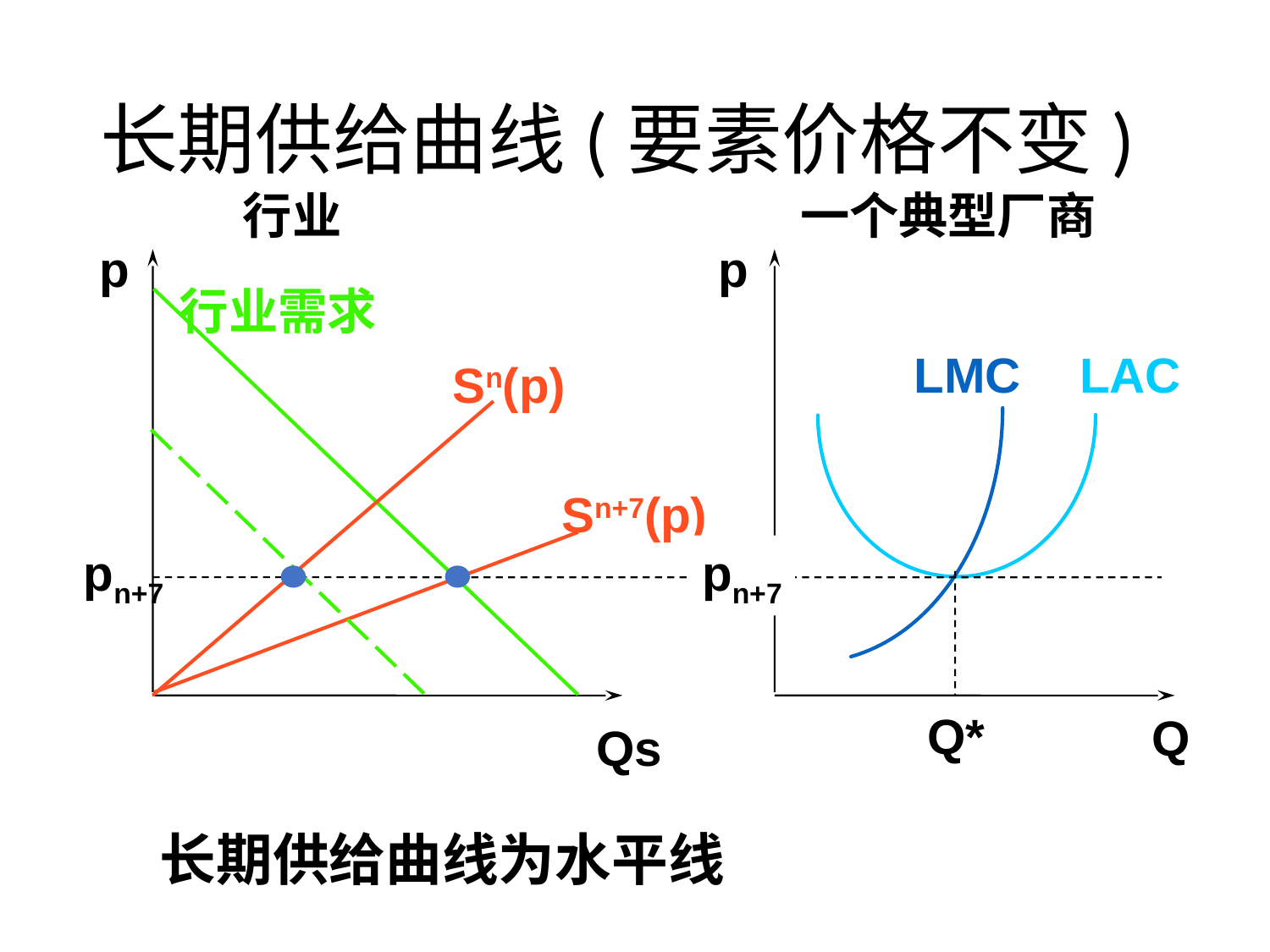

# 长期供给曲线(要素价格不变)
行业
一个典型厂商
p
p

行业需求

LMC
LAC
Sn(p)

Sn+7(p)

pn+7
pn+7

Q*
Q
Qs
长期供给曲线为水平线